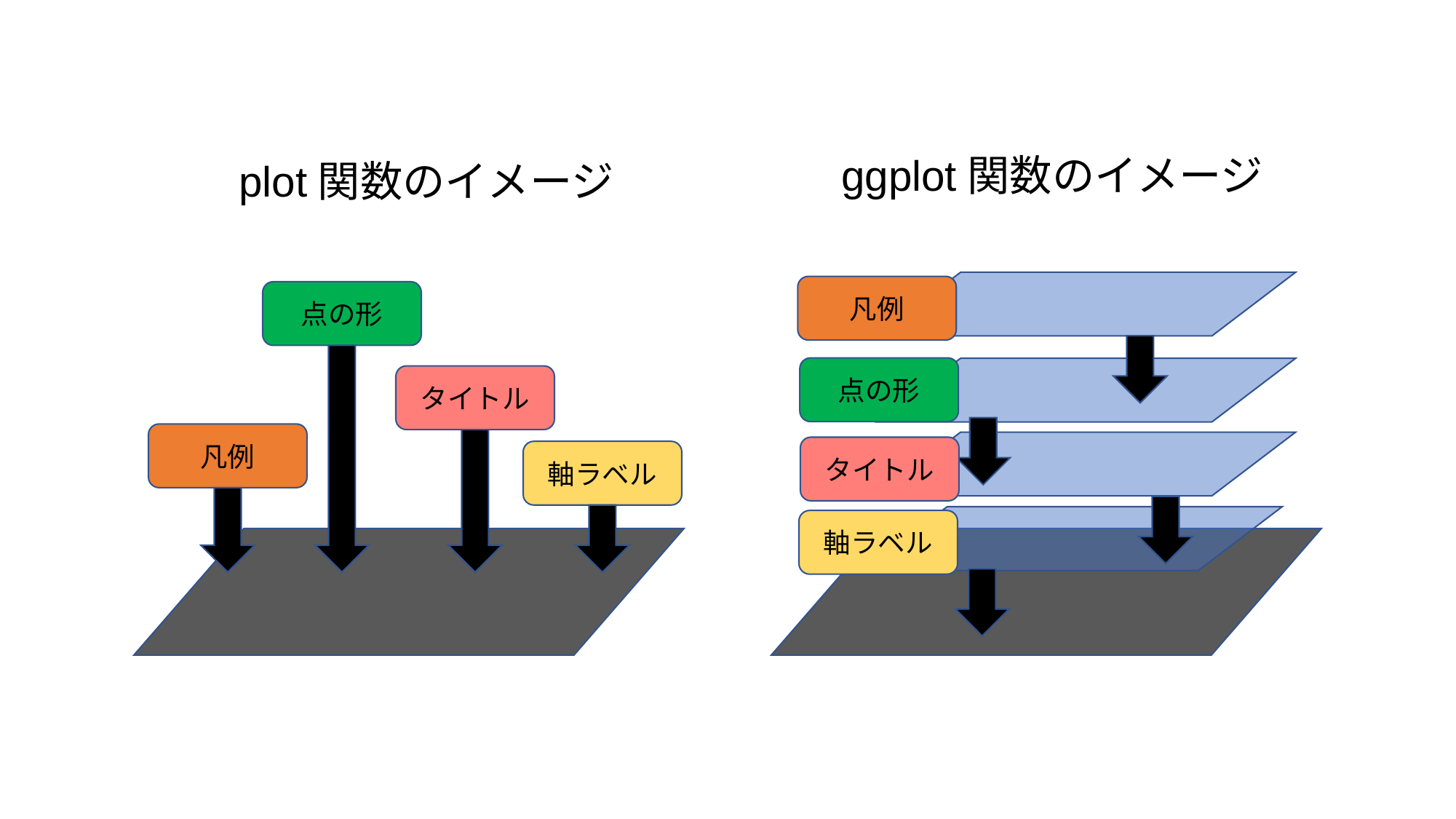

ggplot関数のイメージ
plot関数のイメージ

凡例
点の形

点の形

タイトル

凡例

タイトル
軸ラベル

軸ラベル